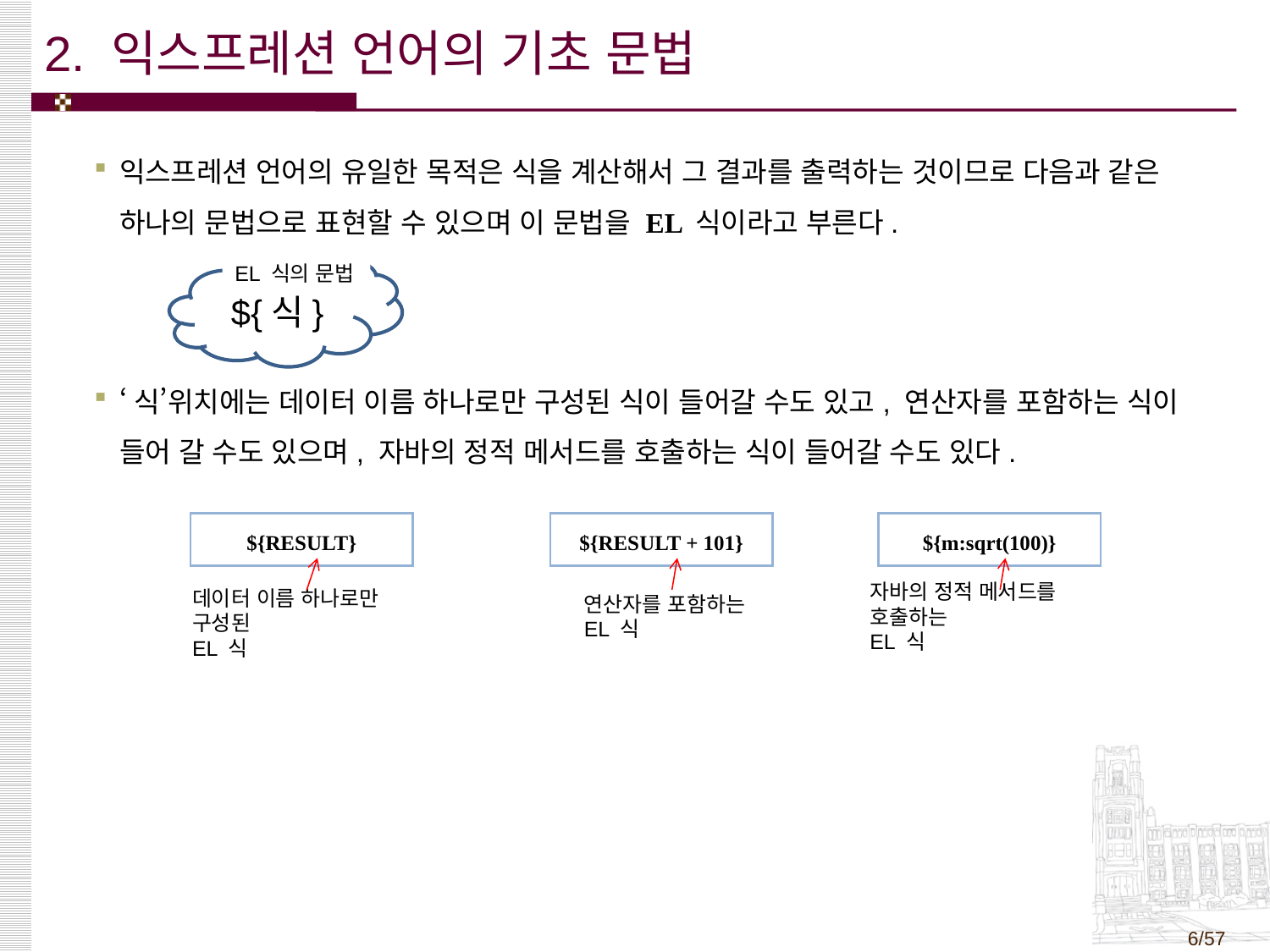

# 2. 익스프레션 언어의 기초 문법
익스프레션 언어의 유일한 목적은 식을 계산해서 그 결과를 출력하는 것이므로 다음과 같은 하나의 문법으로 표현할 수 있으며 이 문법을 EL 식이라고 부른다.

‘식’위치에는 데이터 이름 하나로만 구성된 식이 들어갈 수도 있고, 연산자를 포함하는 식이 들어 갈 수도 있으며, 자바의 정적 메서드를 호출하는 식이 들어갈 수도 있다.

EL 식의 문법
${식}
| ${RESULT} |
| --- |
| ${RESULT + 101} |
| --- |
| ${m:sqrt(100)} |
| --- |
데이터 이름 하나로만 구성된
EL 식
연산자를 포함하는
EL 식
자바의 정적 메서드를 호출하는
EL 식